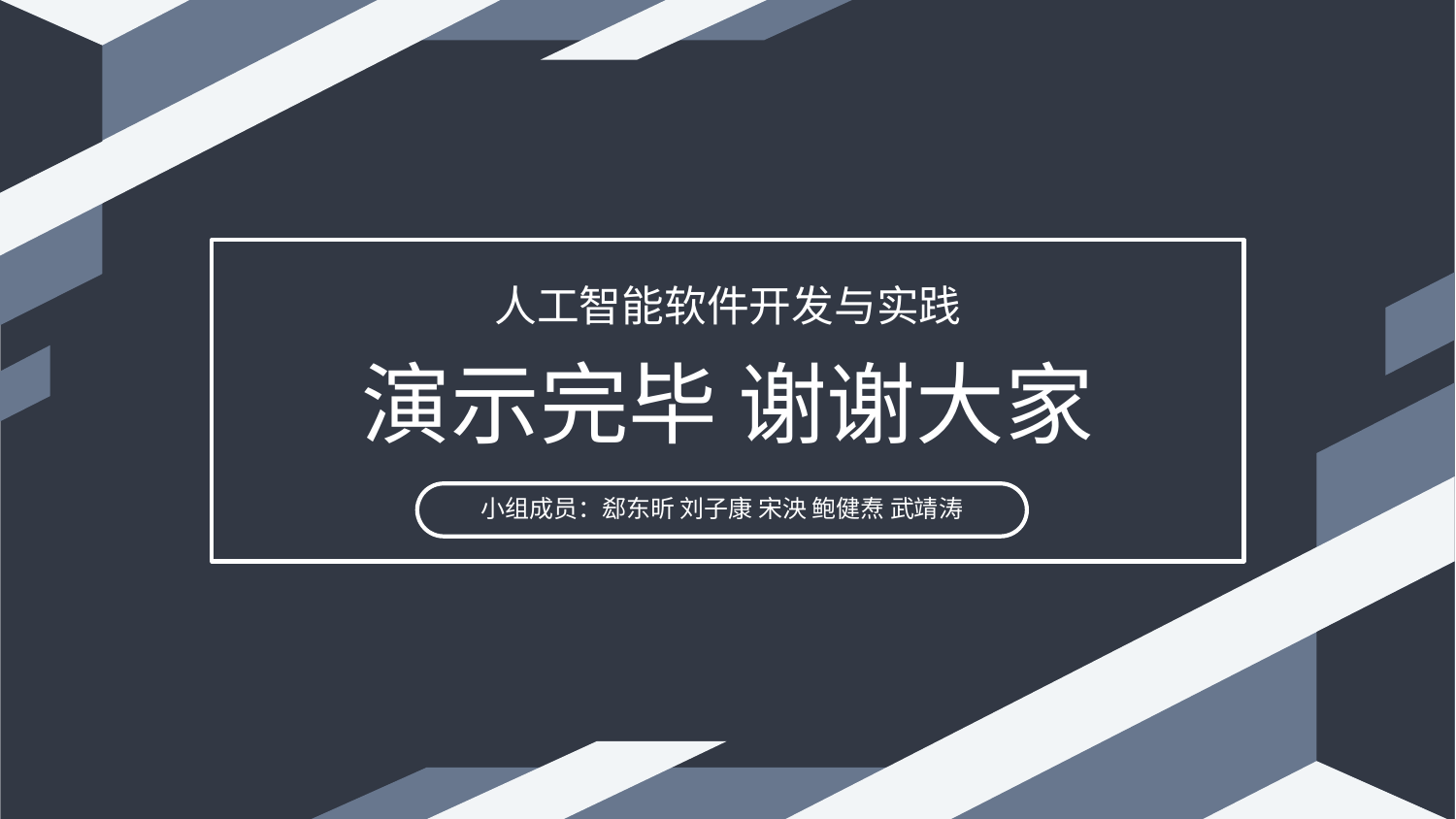

人工智能软件开发与实践

演示完毕 谢谢大家

小组成员：郄东昕 刘子康 宋泱 鲍健焘 武靖涛